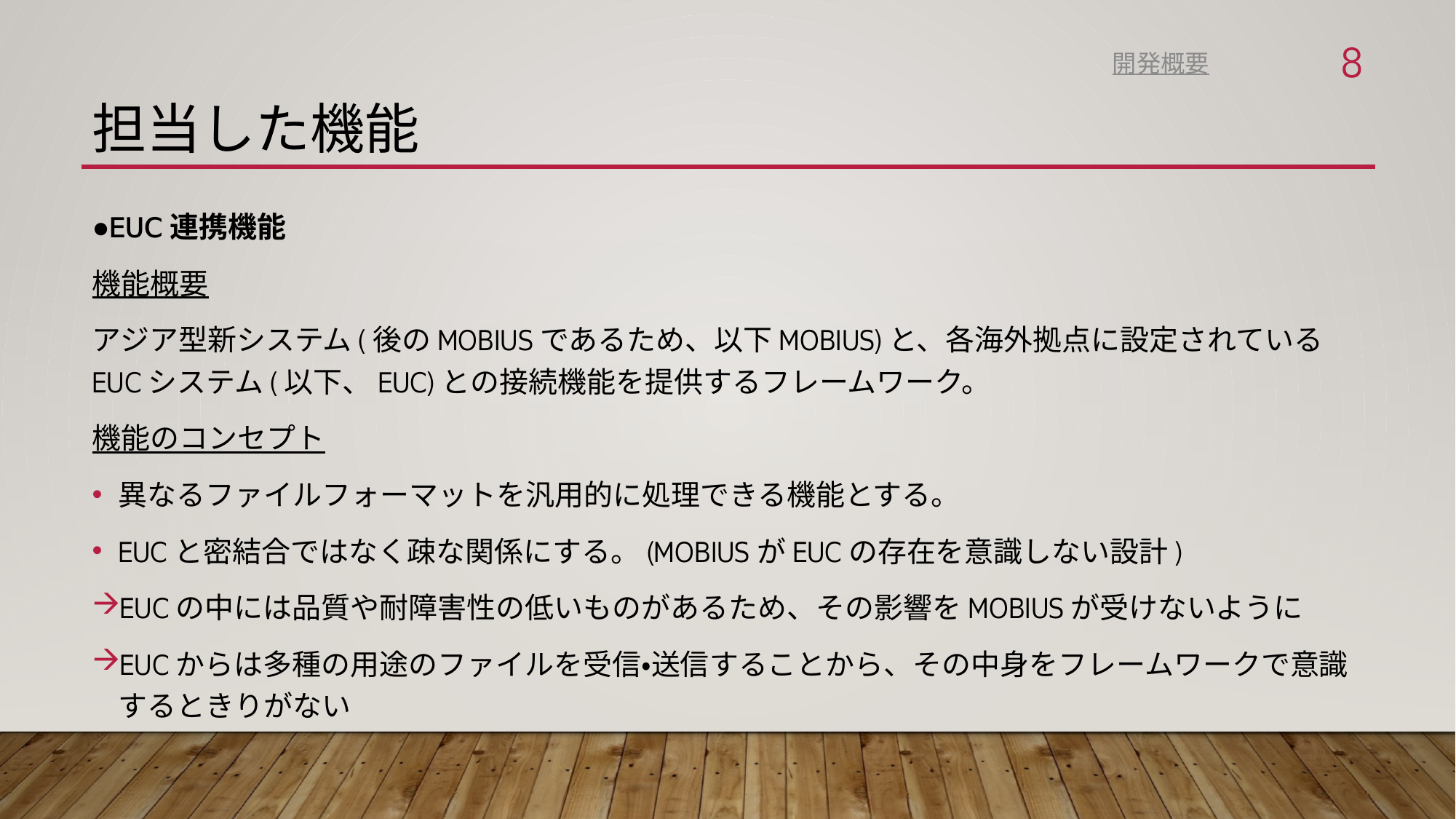

8
開発概要
# 担当した機能
●EUC連携機能
機能概要
アジア型新システム(後のMOBIUSであるため、以下MOBIUS)と、各海外拠点に設定されているEUCシステム(以下、EUC)との接続機能を提供するフレームワーク。
機能のコンセプト
異なるファイルフォーマットを汎用的に処理できる機能とする。
EUCと密結合ではなく疎な関係にする。(MOBIUSがEUCの存在を意識しない設計)
EUCの中には品質や耐障害性の低いものがあるため、その影響をMOBIUSが受けないように
EUCからは多種の用途のファイルを受信・送信することから、その中身をフレームワークで意識するときりがない